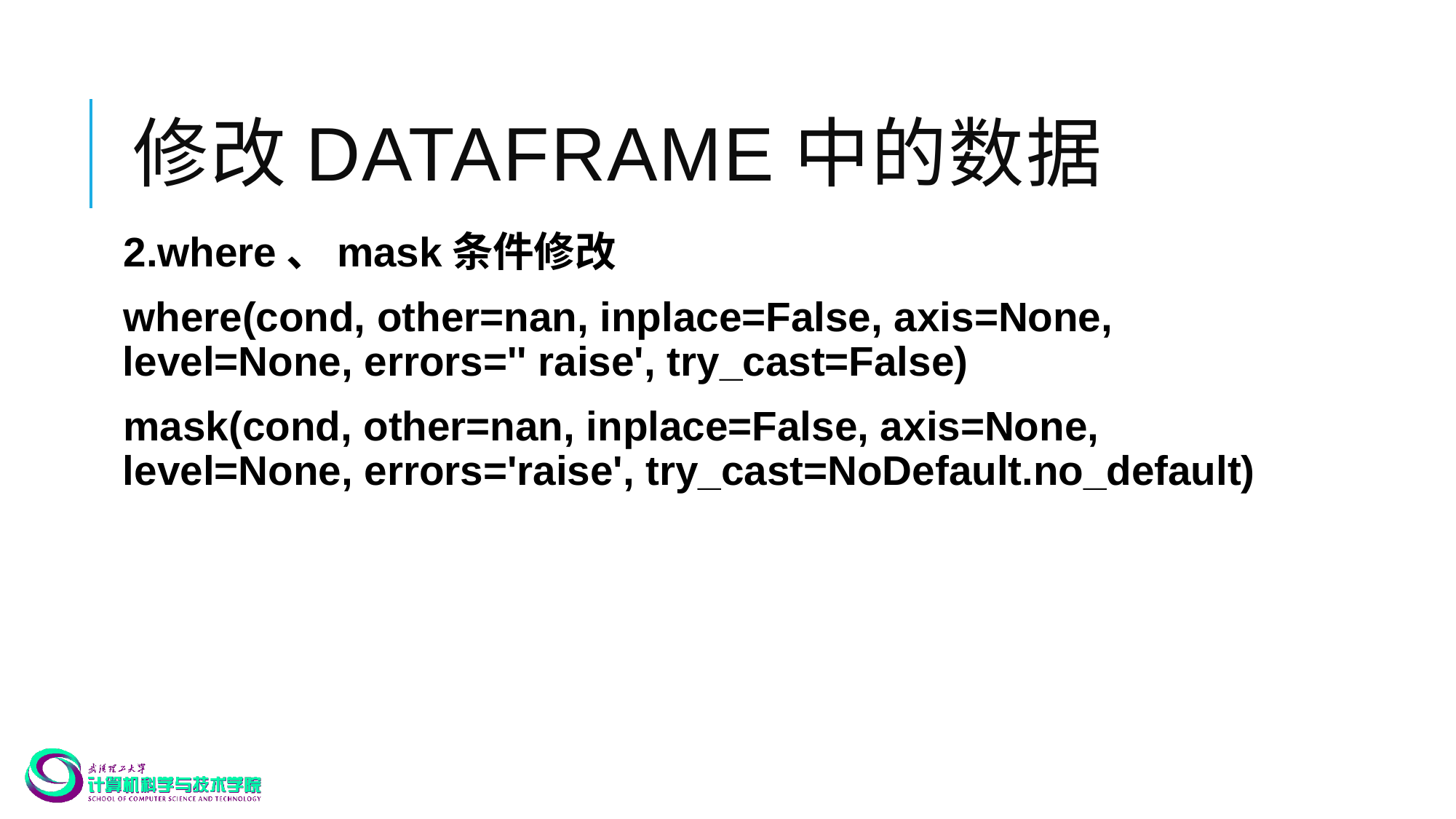

# 修改DataFrame中的数据
2.where、mask条件修改
where(cond, other=nan, inplace=False, axis=None, level=None, errors='' raise', try_cast=False)
mask(cond, other=nan, inplace=False, axis=None, level=None, errors='raise', try_cast=NoDefault.no_default)